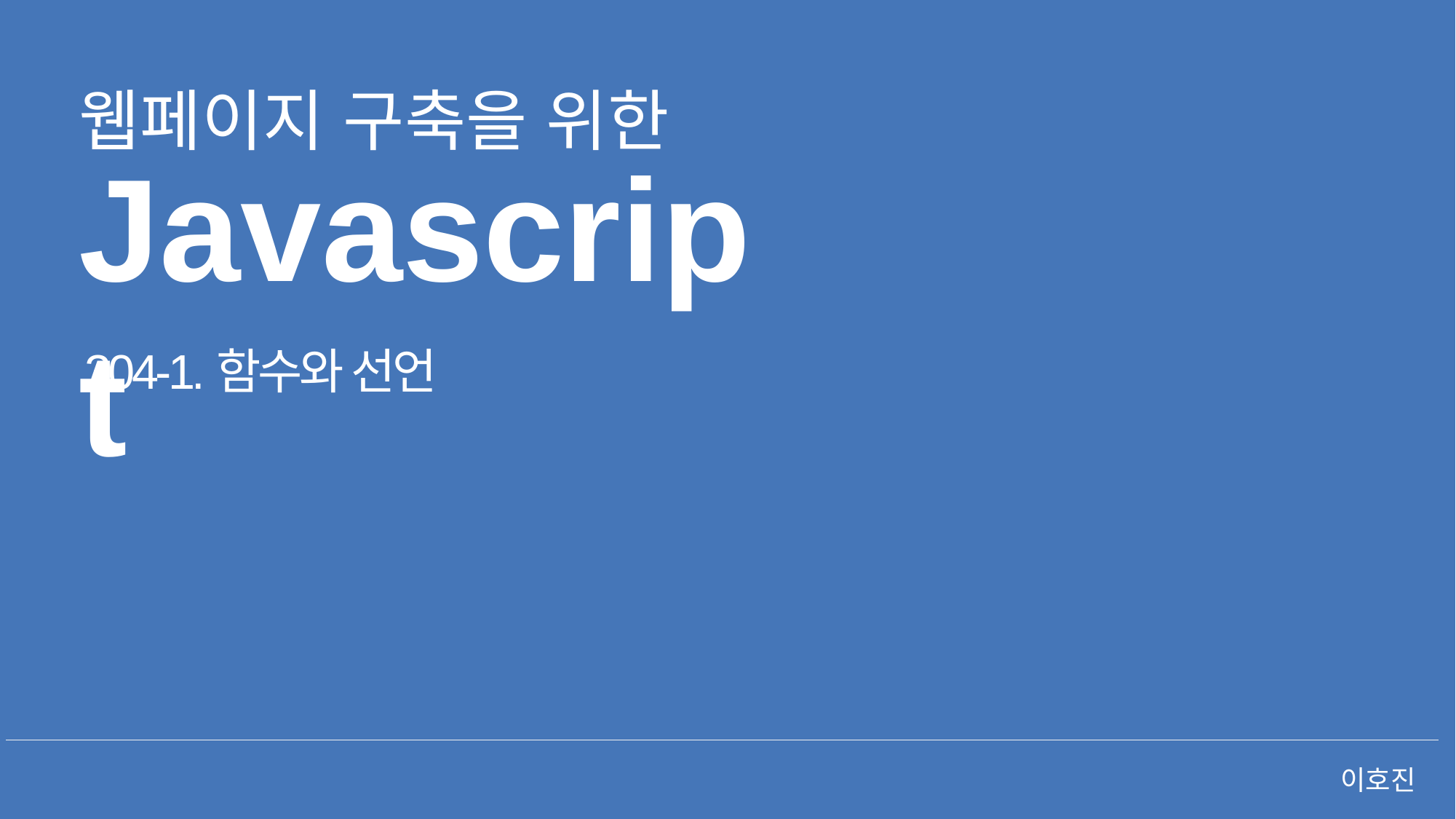

웹페이지 구축을 위한
Javascript
304-1.함수와 선언
이호진